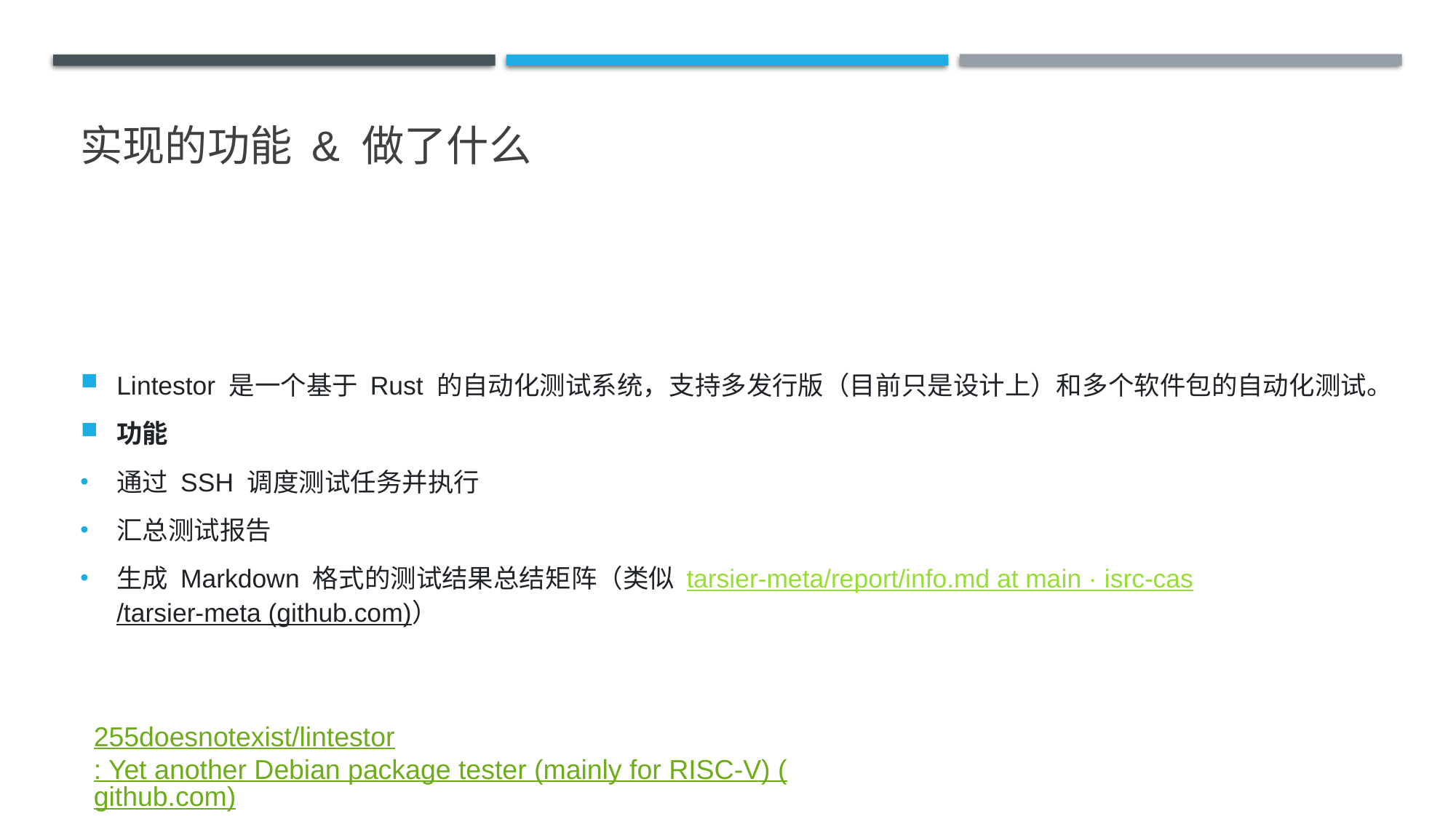

# 实现的功能 & 做了什么
Lintestor 是一个基于 Rust 的自动化测试系统，支持多发行版（目前只是设计上）和多个软件包的自动化测试。
功能
通过 SSH 调度测试任务并执行
汇总测试报告
生成 Markdown 格式的测试结果总结矩阵（类似 tarsier-meta/report/info.md at main · isrc-cas/tarsier-meta (github.com)）
255doesnotexist/lintestor: Yet another Debian package tester (mainly for RISC-V) (github.com)